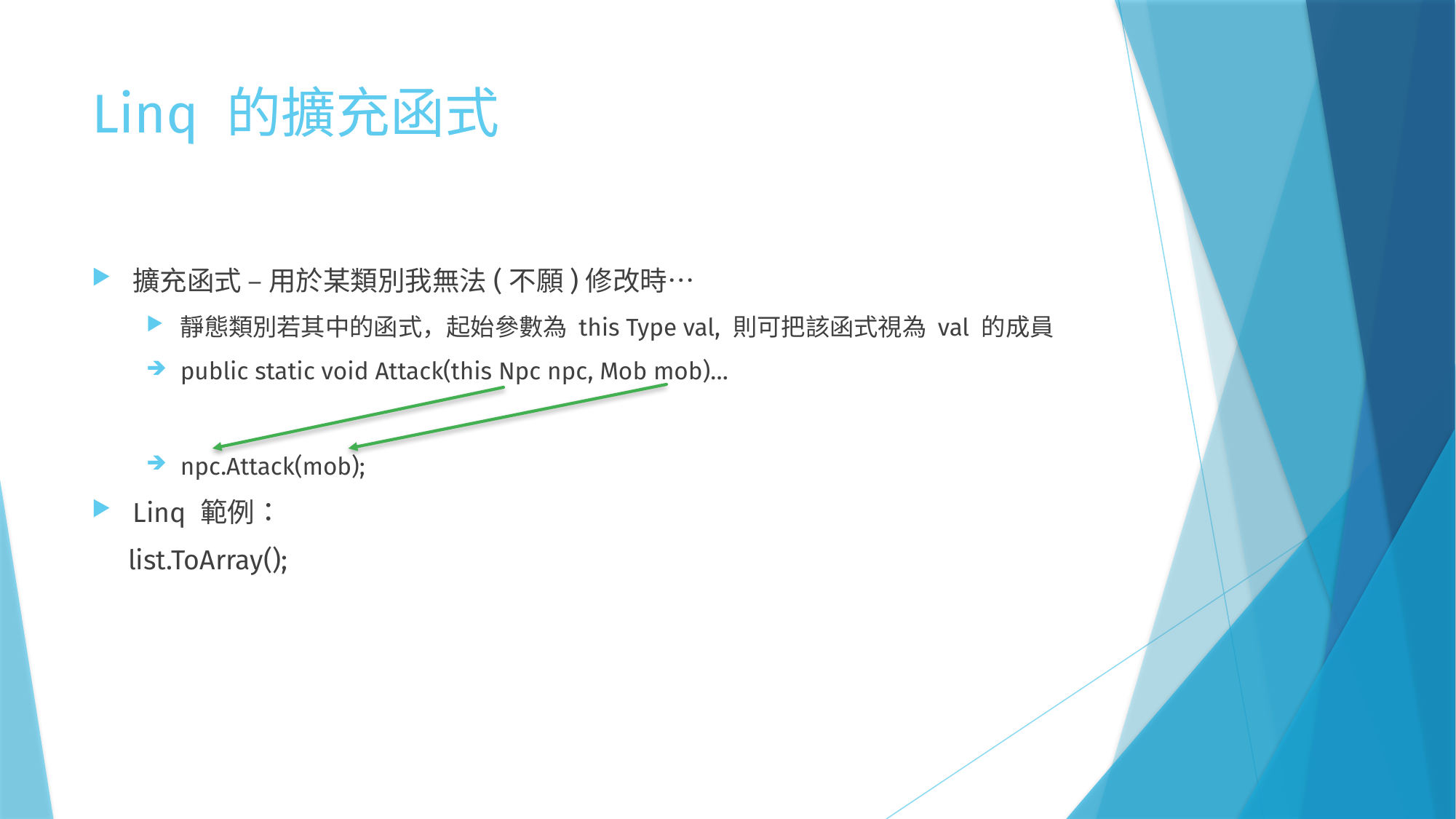

# Linq 的擴充函式
擴充函式 – 用於某類別我無法(不願)修改時…
靜態類別若其中的函式，起始參數為 this Type val, 則可把該函式視為 val 的成員
public static void Attack(this Npc npc, Mob mob)…

npc.Attack(mob);
Linq 範例：
     list.ToArray();